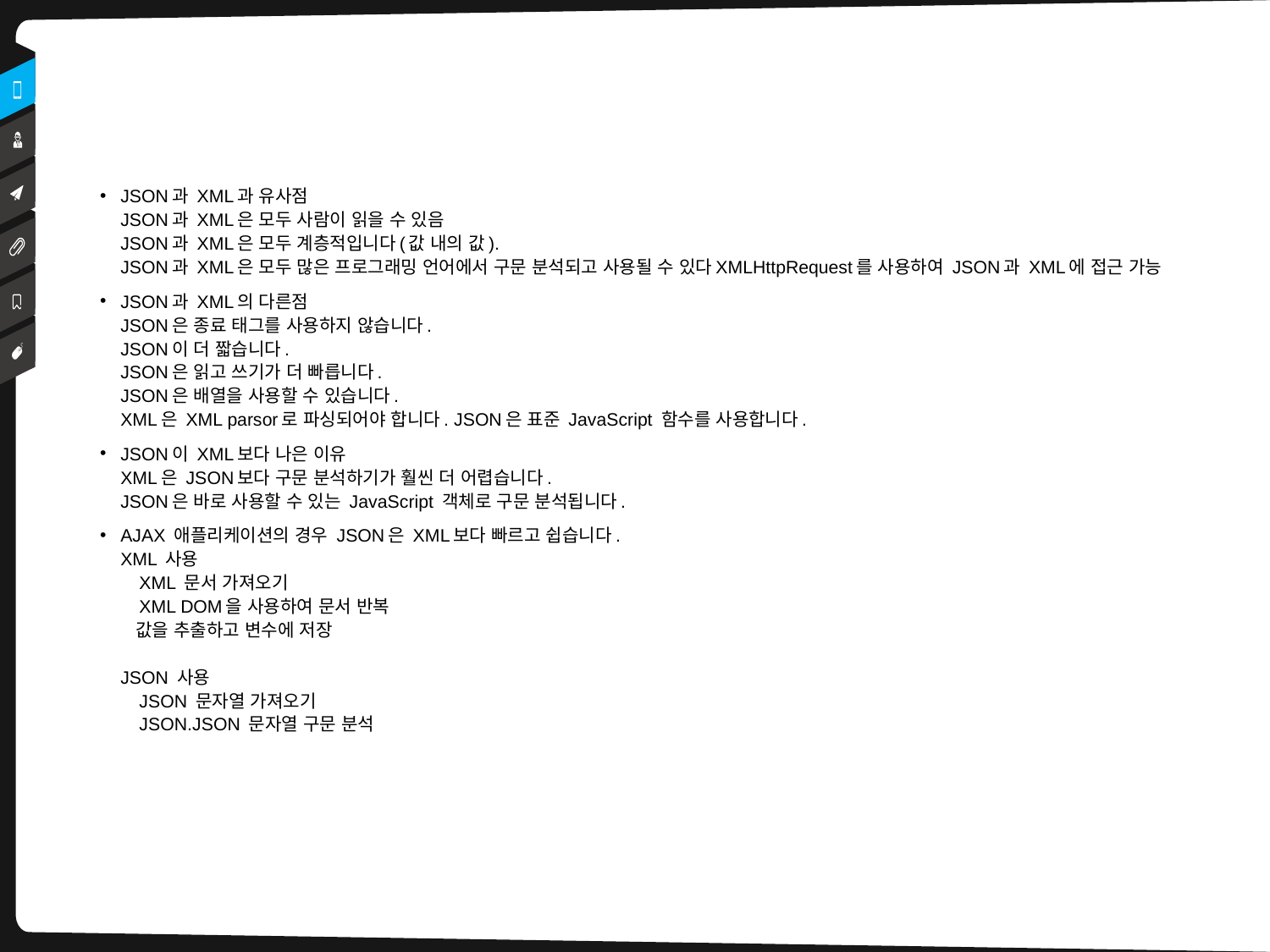

JSON과 XML과 유사점
JSON과 XML은 모두 사람이 읽을 수 있음
JSON과 XML은 모두 계층적입니다(값 내의 값).
JSON과 XML은 모두 많은 프로그래밍 언어에서 구문 분석되고 사용될 수 있다XMLHttpRequest를 사용하여 JSON과 XML에 접근 가능
JSON과 XML의 다른점
JSON은 종료 태그를 사용하지 않습니다.
JSON이 더 짧습니다.
JSON은 읽고 쓰기가 더 빠릅니다.
JSON은 배열을 사용할 수 있습니다.
XML은 XML parsor로 파싱되어야 합니다. JSON은 표준 JavaScript 함수를 사용합니다.
JSON이 XML보다 나은 이유
XML은 JSON보다 구문 분석하기가 훨씬 더 어렵습니다.
JSON은 바로 사용할 수 있는 JavaScript 객체로 구문 분석됩니다.
AJAX 애플리케이션의 경우 JSON은 XML보다 빠르고 쉽습니다.
XML 사용
   XML 문서 가져오기
   XML DOM을 사용하여 문서 반복
   값을 추출하고 변수에 저장
JSON 사용
   JSON 문자열 가져오기
   JSON.JSON 문자열 구문 분석